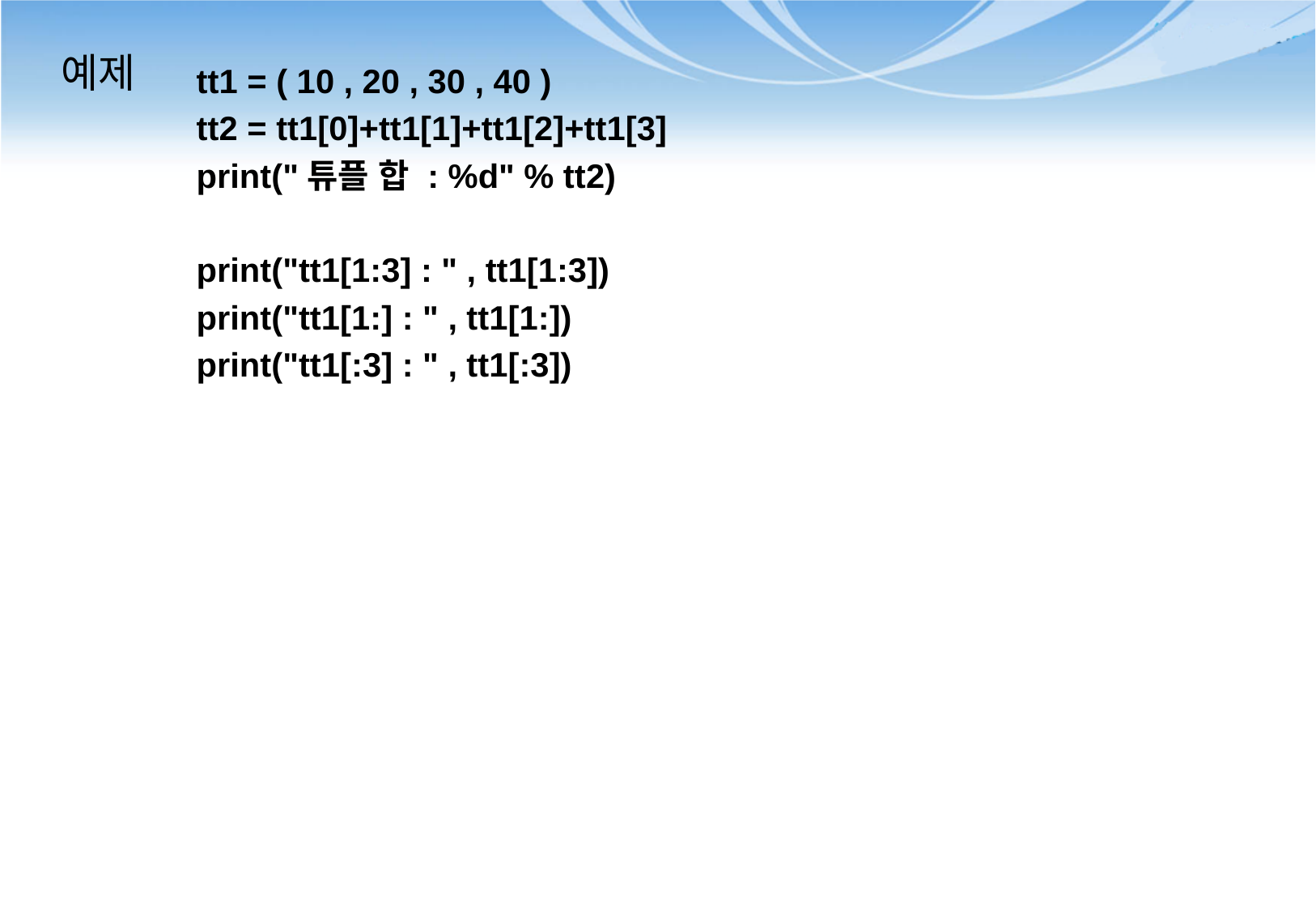

# 예제
tt1 = ( 10 , 20 , 30 , 40 )
tt2 = tt1[0]+tt1[1]+tt1[2]+tt1[3]
print("튜플 합 : %d" % tt2)

print("tt1[1:3] : " , tt1[1:3])
print("tt1[1:] : " , tt1[1:])
print("tt1[:3] : " , tt1[:3])